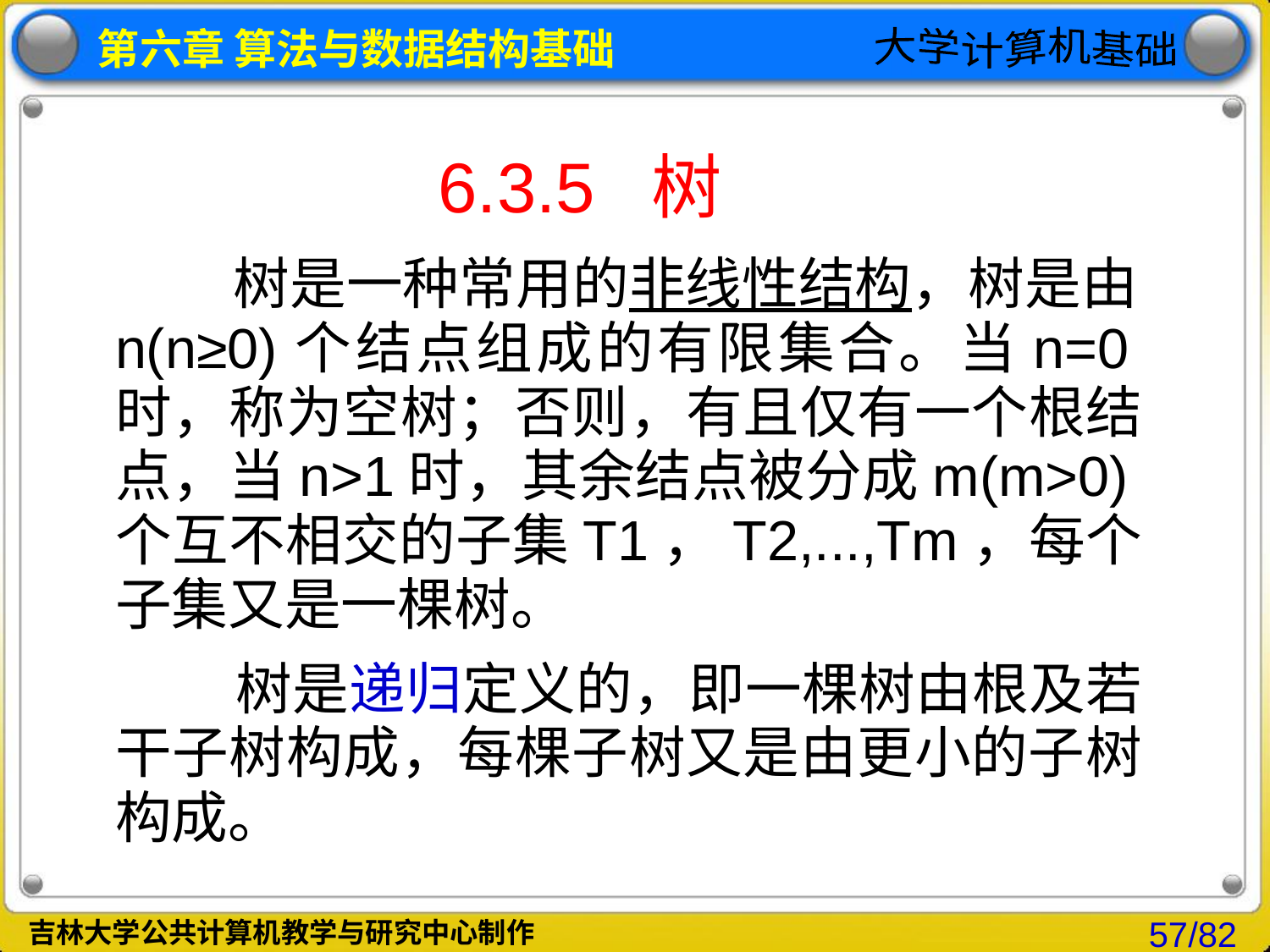

# 6.3.5  树
            树是一种常用的非线性结构，树是由n(n≥0)个结点组成的有限集合。当n=0时，称为空树；否则，有且仅有一个根结点，当n>1时，其余结点被分成m(m>0)个互不相交的子集T1，T2,...,Tm，每个子集又是一棵树。
            树是递归定义的，即一棵树由根及若干子树构成，每棵子树又是由更小的子树构成。
57/82